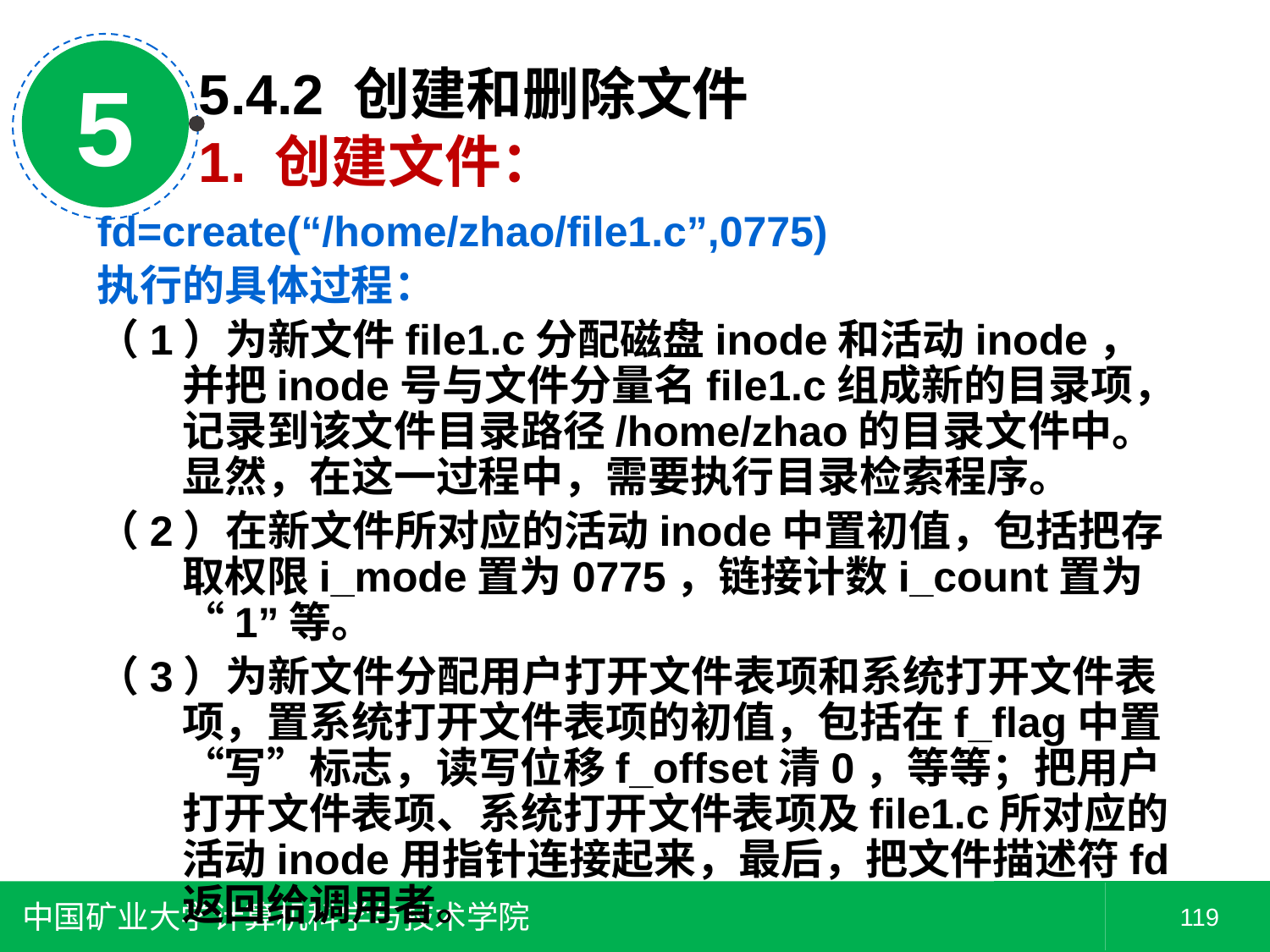

5
5.4.2 创建和删除文件
1. 创建文件：

fd=create(“/home/zhao/file1.c”,0775)
执行的具体过程：
（1）为新文件file1.c分配磁盘inode和活动inode，并把inode号与文件分量名file1.c组成新的目录项，记录到该文件目录路径/home/zhao的目录文件中。显然，在这一过程中，需要执行目录检索程序。
（2）在新文件所对应的活动inode中置初值，包括把存取权限i_mode置为0775，链接计数i_count置为“1”等。
（3）为新文件分配用户打开文件表项和系统打开文件表项，置系统打开文件表项的初值，包括在f_flag中置“写”标志，读写位移f_offset清0，等等；把用户打开文件表项、系统打开文件表项及file1.c所对应的活动inode用指针连接起来，最后，把文件描述符fd返回给调用者。